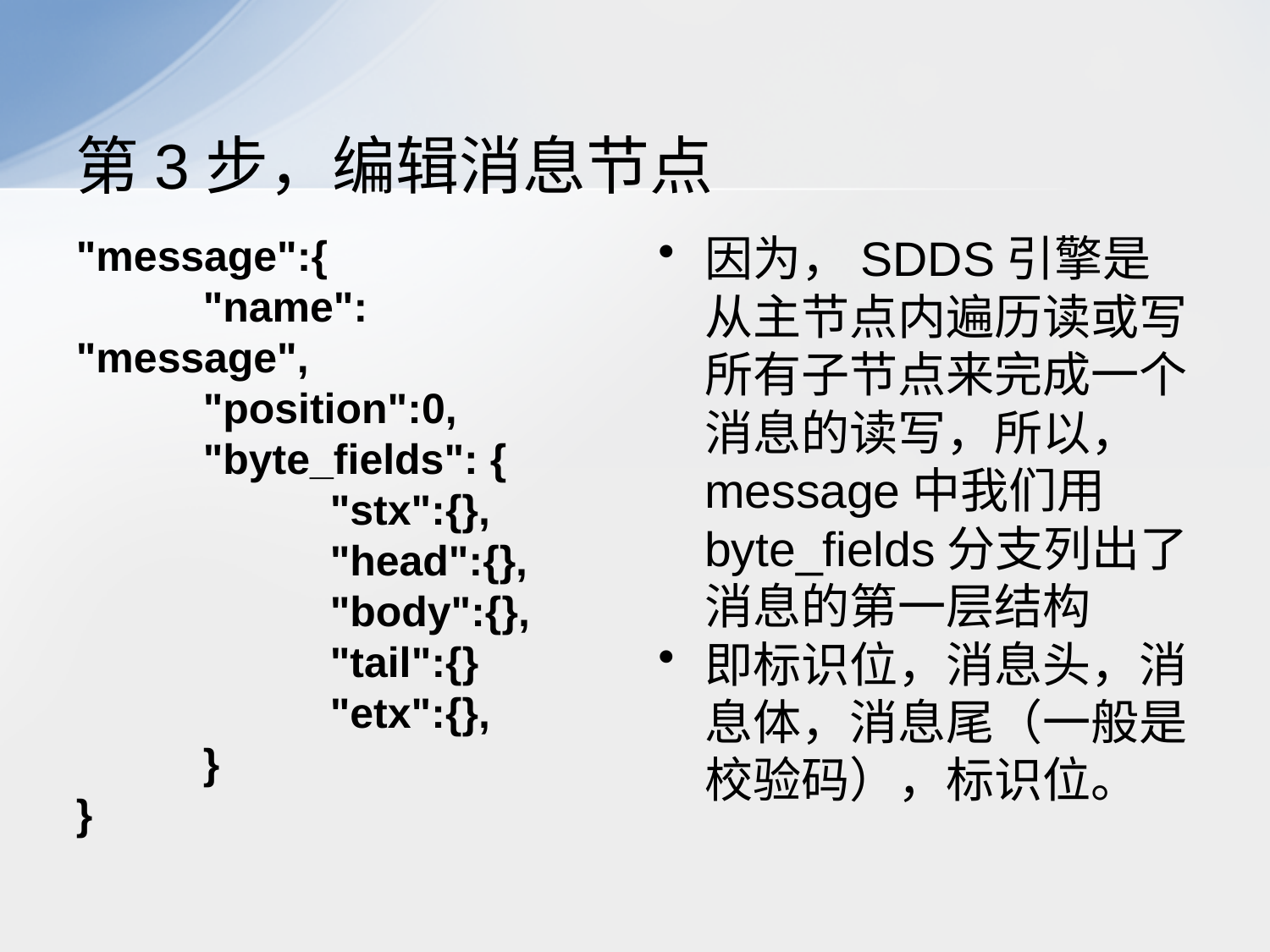

# 第3步，编辑消息节点
"message":{
	"name": "message",
	"position":0,
	"byte_fields": {
		"stx":{},
		"head":{},
		"body":{},
		"tail":{}
		"etx":{},
	}
}
因为，SDDS引擎是从主节点内遍历读或写所有子节点来完成一个消息的读写，所以， message中我们用byte_fields分支列出了消息的第一层结构
即标识位，消息头，消息体，消息尾（一般是校验码），标识位。